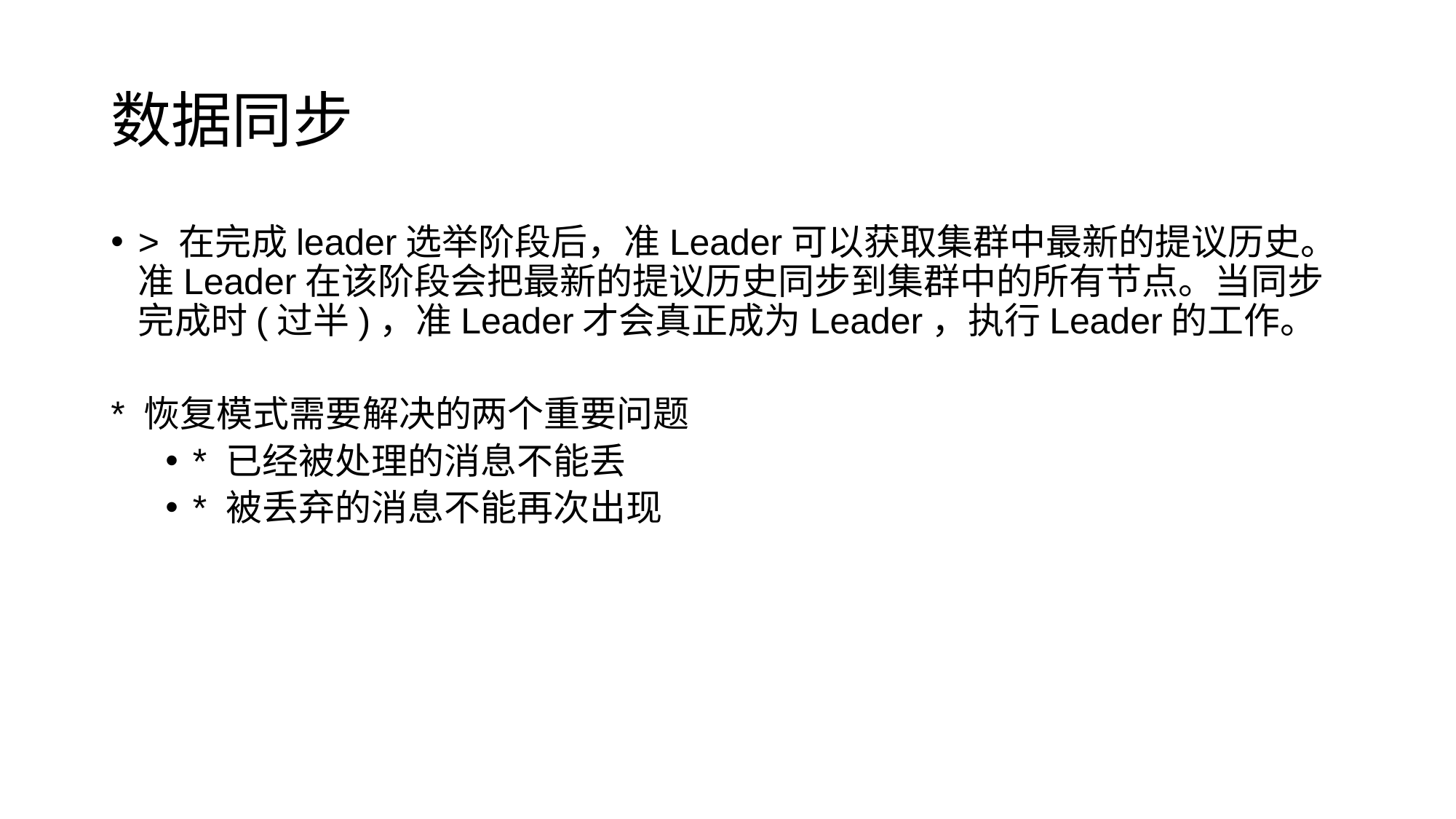

# 数据同步
> 在完成leader选举阶段后，准Leader可以获取集群中最新的提议历史。准Leader在该阶段会把最新的提议历史同步到集群中的所有节点。当同步完成时(过半)，准Leader才会真正成为Leader，执行Leader的工作。
* 恢复模式需要解决的两个重要问题
* 已经被处理的消息不能丢
* 被丢弃的消息不能再次出现